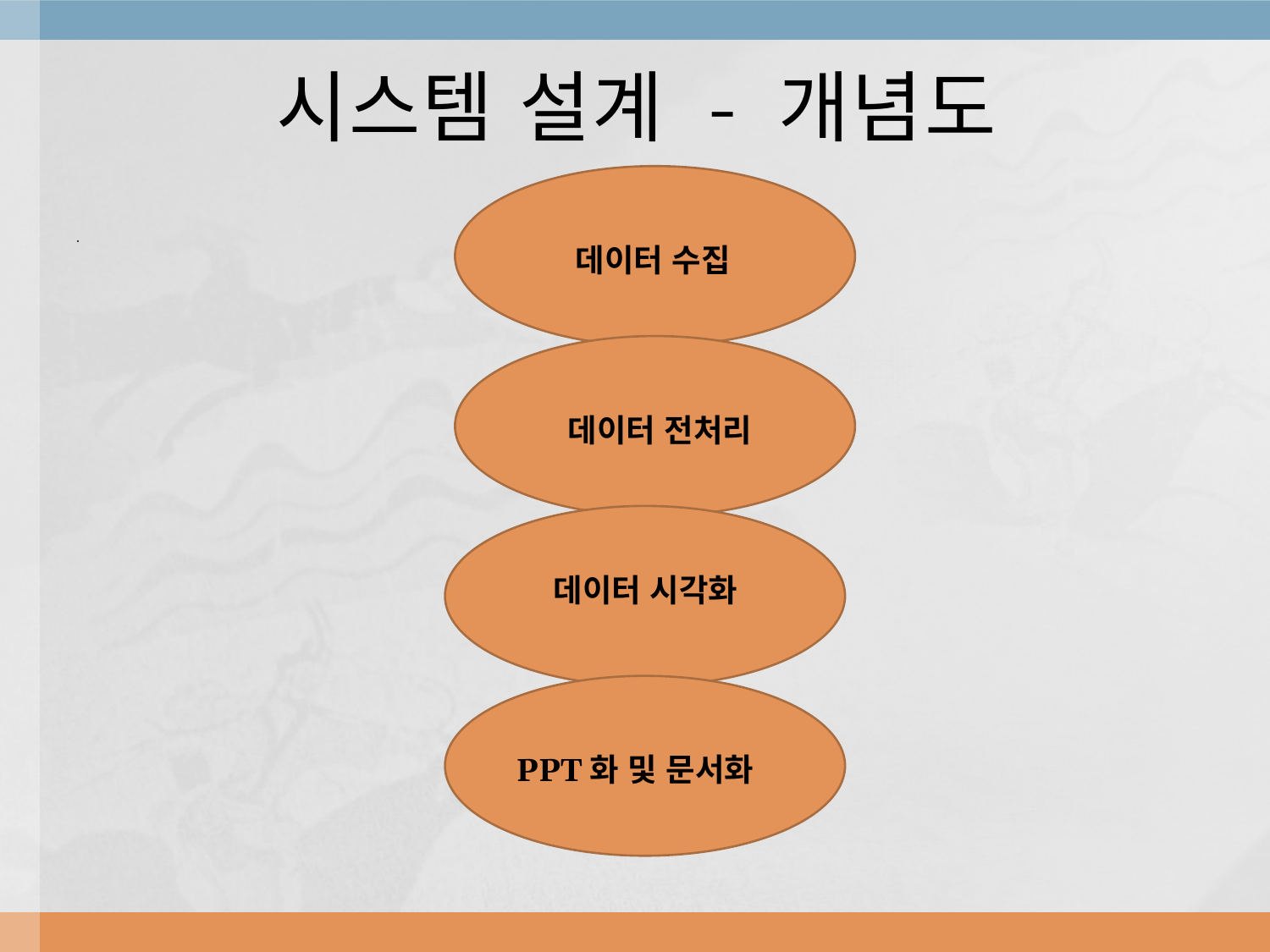

# 시스템 설계 - 개념도

 데이터 수집
.

데이터 전처리

데이터 시각화

PPT화 및 문서화